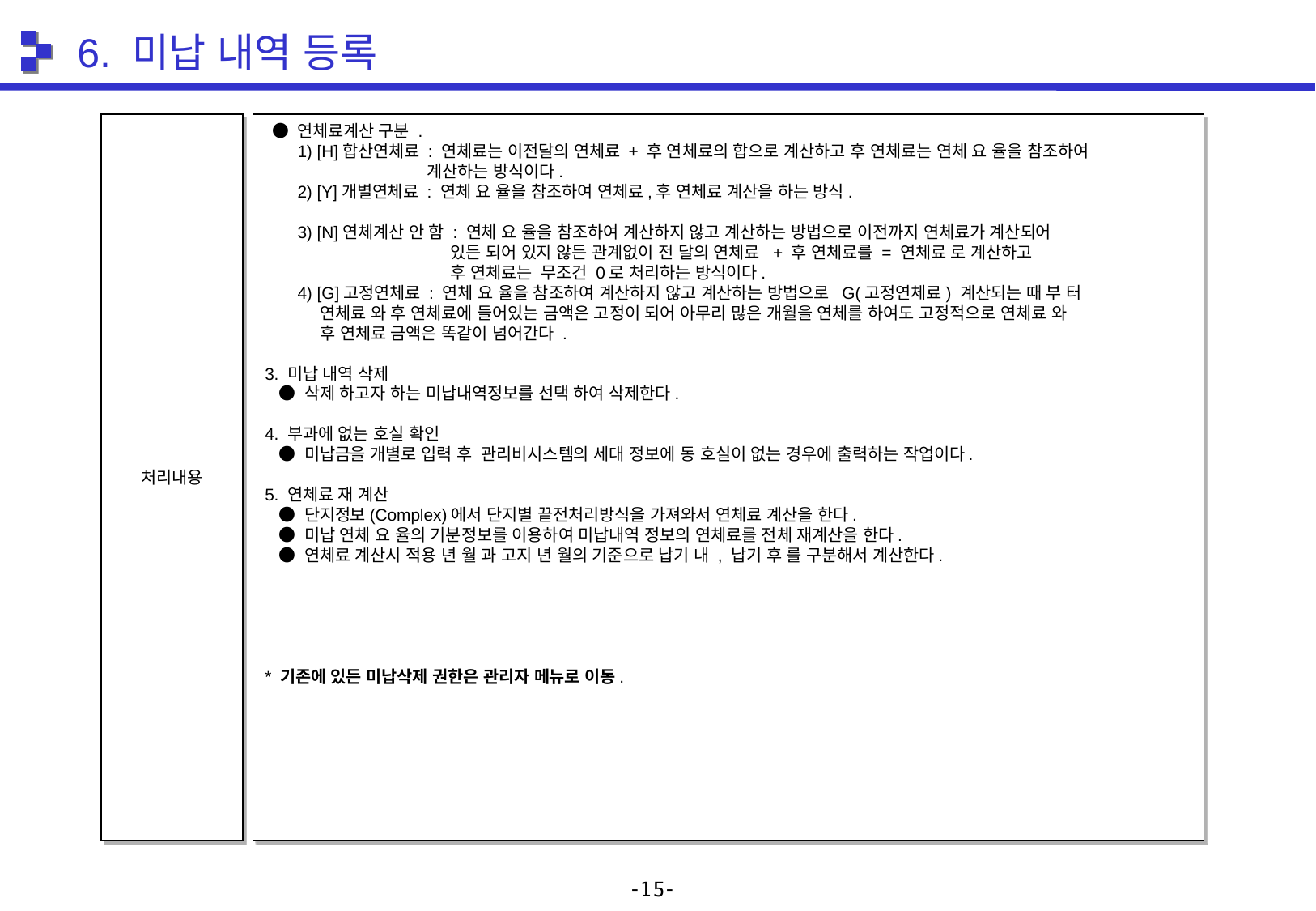

6. 미납 내역 등록
처리내용
  ● 연체료계산 구분 .
       1) [H]합산연체료 : 연체료는 이전달의 연체료 + 후 연체료의 합으로 계산하고 후 연체료는 연체 요 율을 참조하여
                                  계산하는 방식이다.
       2) [Y]개별연체료 : 연체 요 율을 참조하여 연체료,후 연체료 계산을 하는 방식.

       3) [N]연체계산 안 함 : 연체 요 율을 참조하여 계산하지 않고 계산하는 방법으로 이전까지 연체료가 계산되어
                                       있든 되어 있지 않든 관계없이 전 달의 연체료  + 후 연체료를 = 연체료 로 계산하고
                                       후 연체료는  무조건 0로 처리하는 방식이다.
       4) [G]고정연체료 : 연체 요 율을 참조하여 계산하지 않고 계산하는 방법으로  G(고정연체료) 계산되는 때 부 터
           연체료 와 후 연체료에 들어있는 금액은 고정이 되어 아무리 많은 개월을 연체를 하여도 고정적으로 연체료 와
           후 연체료 금액은 똑같이 넘어간다 .

3. 미납 내역 삭제
   ● 삭제 하고자 하는 미납내역정보를 선택 하여 삭제한다.

4. 부과에 없는 호실 확인
   ● 미납금을 개별로 입력 후  관리비시스템의 세대 정보에 동 호실이 없는 경우에 출력하는 작업이다.

5. 연체료 재 계산
   ● 단지정보(Complex)에서 단지별 끝전처리방식을 가져와서 연체료 계산을 한다.
   ● 미납 연체 요 율의 기분정보를 이용하여 미납내역 정보의 연체료를 전체 재계산을 한다.
   ● 연체료 계산시 적용 년 월 과 고지 년 월의 기준으로 납기 내 , 납기 후 를 구분해서 계산한다.

* 기존에 있든 미납삭제 권한은 관리자 메뉴로 이동.